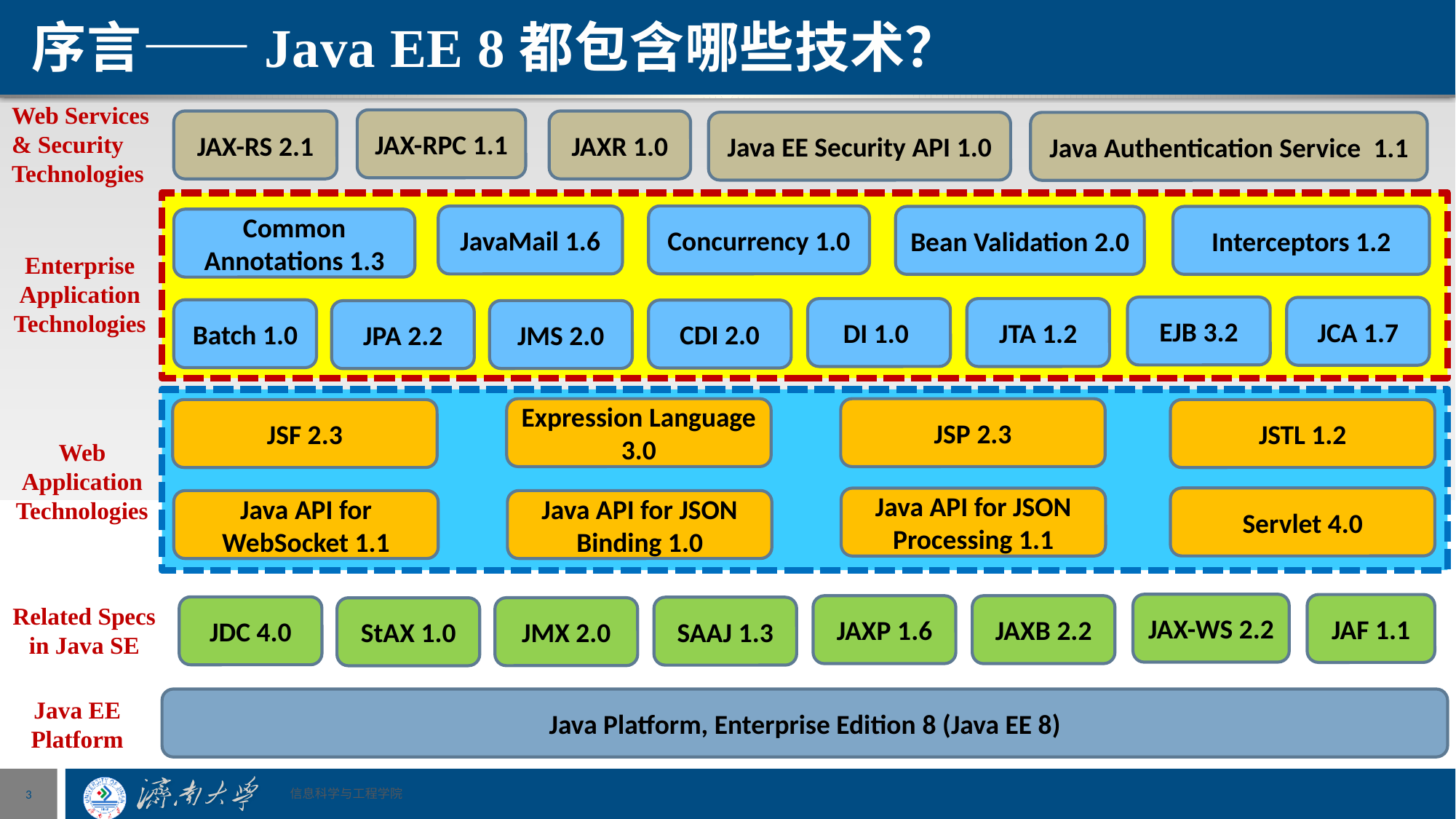

# 序言——Java EE 8都包含哪些技术？
Web Services & Security Technologies
JAX-RPC 1.1
JAX-RS 2.1
JAXR 1.0
Java EE Security API 1.0
Java Authentication Service  1.1

Concurrency 1.0
JavaMail 1.6
Bean Validation 2.0
Interceptors 1.2
Common Annotations 1.3
Enterprise Application Technologies
EJB 3.2
JCA 1.7
DI 1.0
JTA 1.2
Batch 1.0
CDI 2.0
JMS 2.0
JPA 2.2

Expression Language 3.0
JSP 2.3
JSF 2.3
JSTL 1.2
Web Application Technologies
Servlet 4.0
Java API for JSON Processing 1.1
Java API for WebSocket 1.1
Java API for JSON Binding 1.0
JAX-WS 2.2
JAF 1.1
Related Specs in Java SE
JAXP 1.6
JAXB 2.2
JDC 4.0
SAAJ 1.3
JMX 2.0
StAX 1.0
Java EE Platform
Java Platform, Enterprise Edition 8 (Java EE 8)